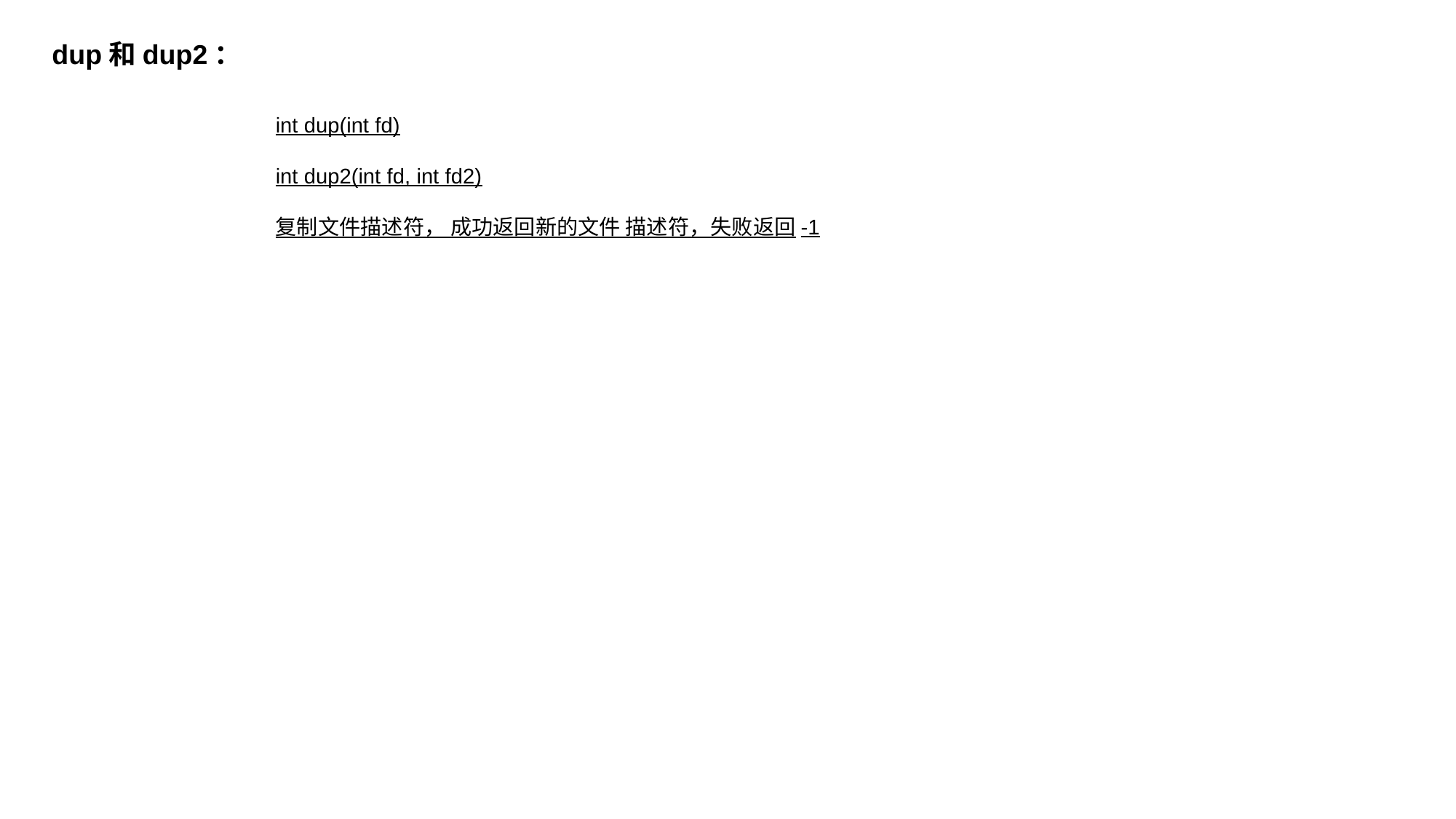

dup和dup2：
int dup(int fd)

int dup2(int fd, int fd2)

复制文件描述符， 成功返回新的文件 描述符，失败返回-1